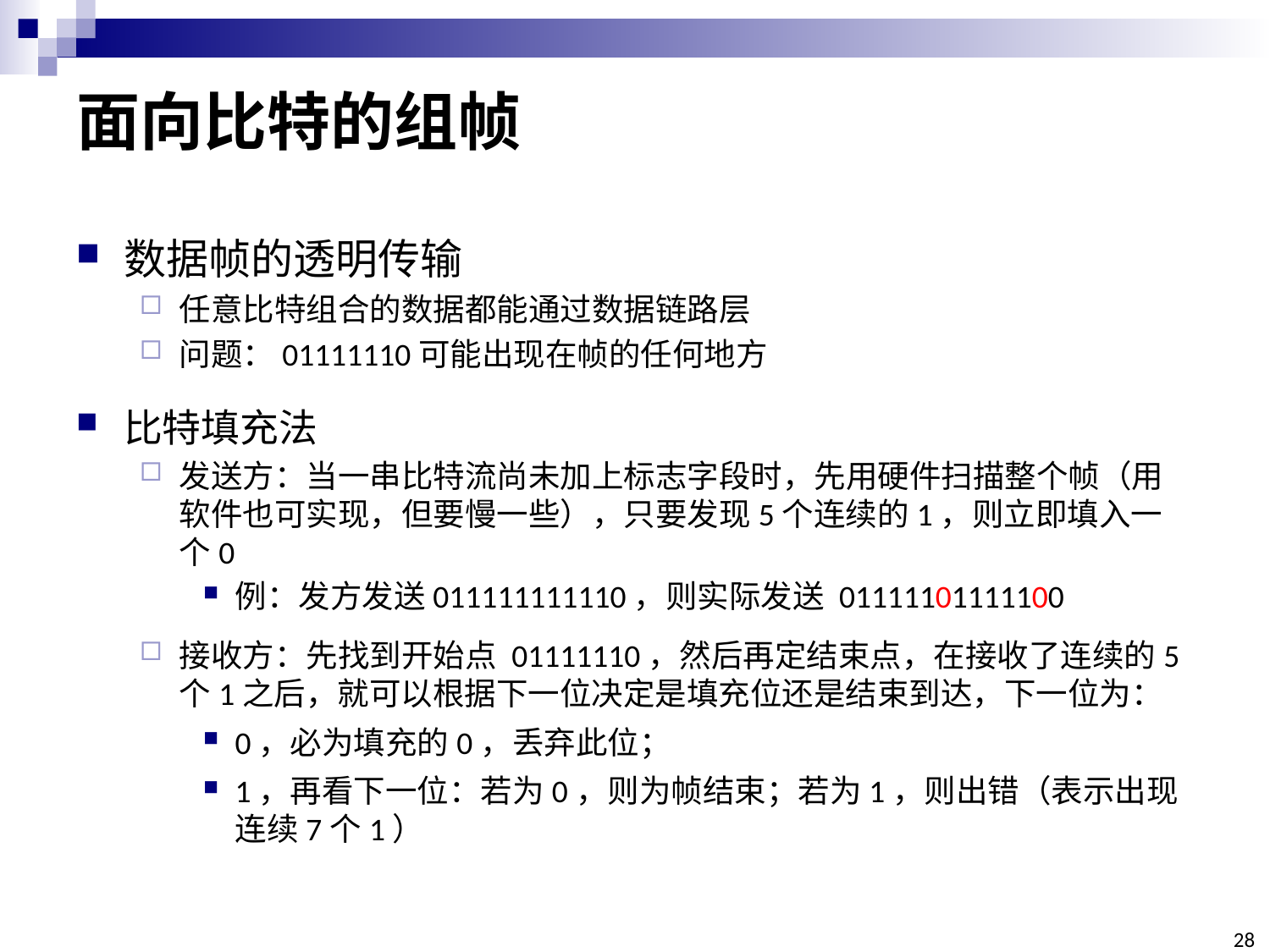

# 面向比特的组帧
数据帧的透明传输
任意比特组合的数据都能通过数据链路层
问题：01111110可能出现在帧的任何地方
比特填充法
发送方：当一串比特流尚未加上标志字段时，先用硬件扫描整个帧（用软件也可实现，但要慢一些），只要发现5个连续的1，则立即填入一个0
例：发方发送011111111110，则实际发送 01111101111100
接收方：先找到开始点 01111110，然后再定结束点，在接收了连续的5个1之后，就可以根据下一位决定是填充位还是结束到达，下一位为：
0，必为填充的0，丢弃此位；
1，再看下一位：若为0，则为帧结束；若为1，则出错（表示出现连续7个1）

28